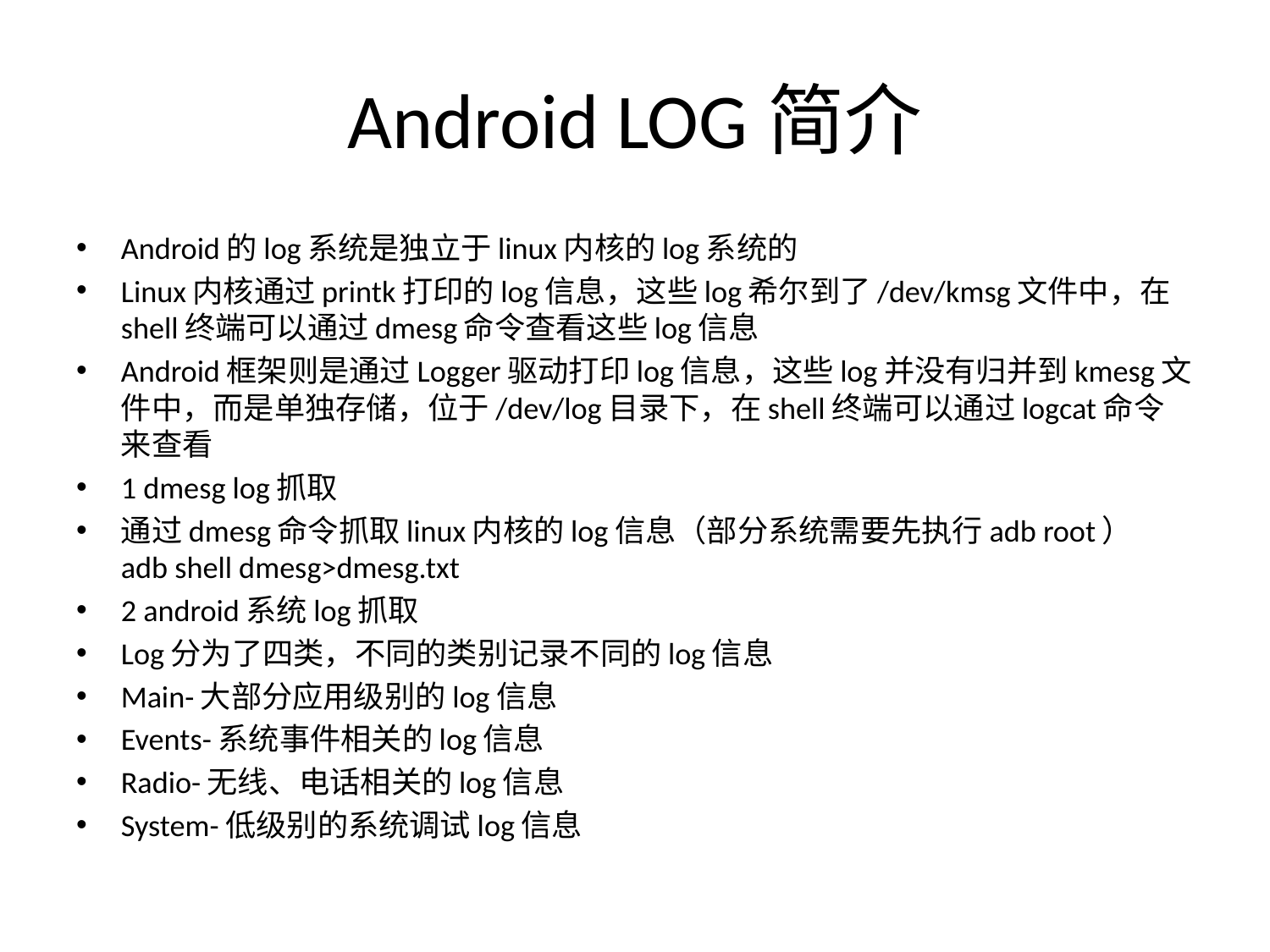

# Android LOG简介
Android的log系统是独立于linux内核的log系统的
Linux内核通过printk打印的log信息，这些log希尔到了/dev/kmsg文件中，在shell终端可以通过dmesg命令查看这些log信息
Android框架则是通过Logger驱动打印log信息，这些log并没有归并到kmesg文件中，而是单独存储，位于/dev/log目录下，在shell终端可以通过logcat命令来查看
1 dmesg log抓取
通过dmesg命令抓取linux内核的log信息（部分系统需要先执行adb root）  adb shell dmesg>dmesg.txt
2 android系统log抓取
Log分为了四类，不同的类别记录不同的log信息
Main-大部分应用级别的log信息
Events-系统事件相关的log信息
Radio-无线、电话相关的log信息
System-低级别的系统调试log信息